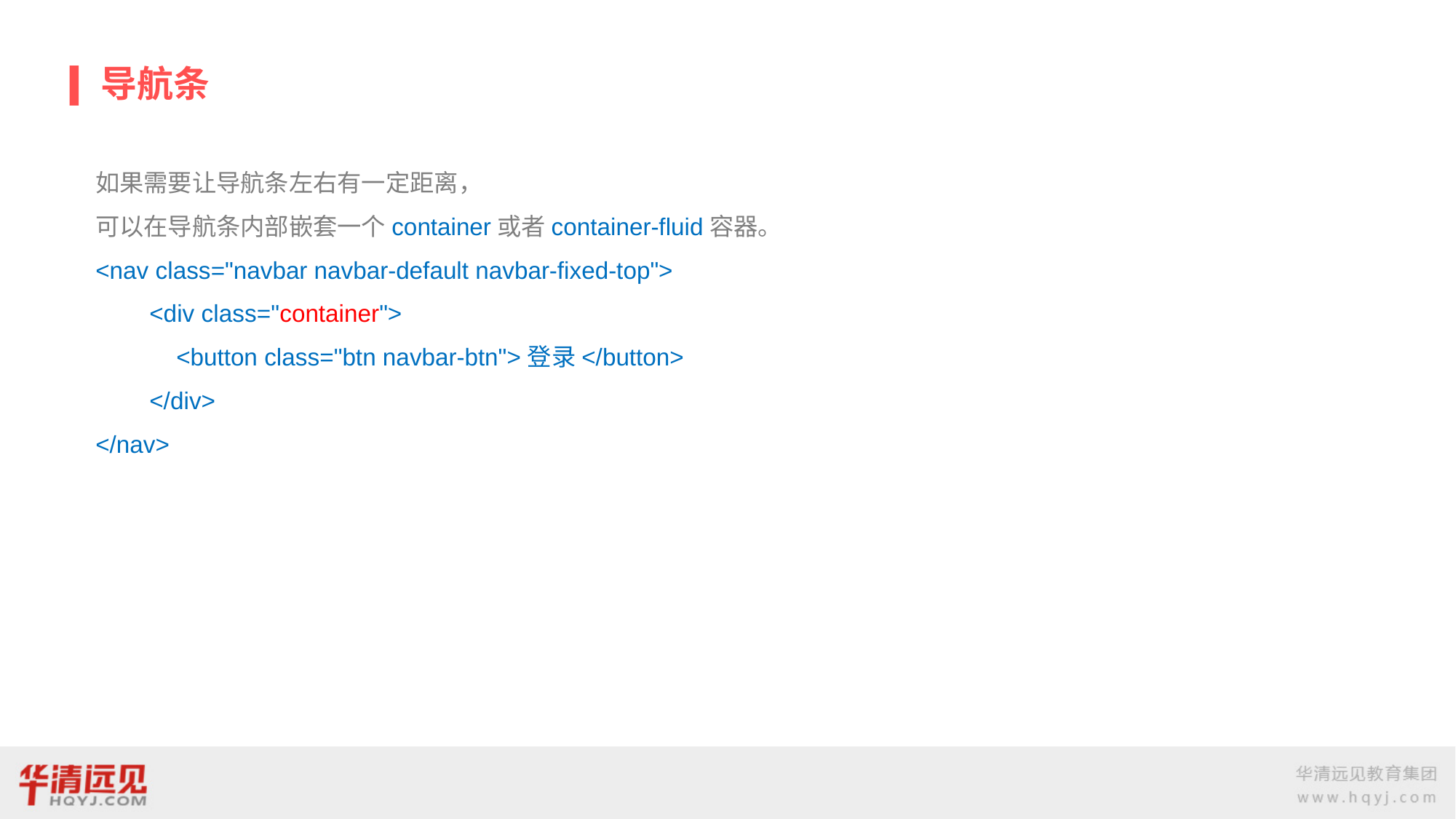

# 导航条
如果需要让导航条左右有一定距离，
可以在导航条内部嵌套一个container或者container-fluid容器。
<nav class="navbar navbar-default navbar-fixed-top">
        <div class="container">
            <button class="btn navbar-btn">登录</button>
        </div>
</nav>